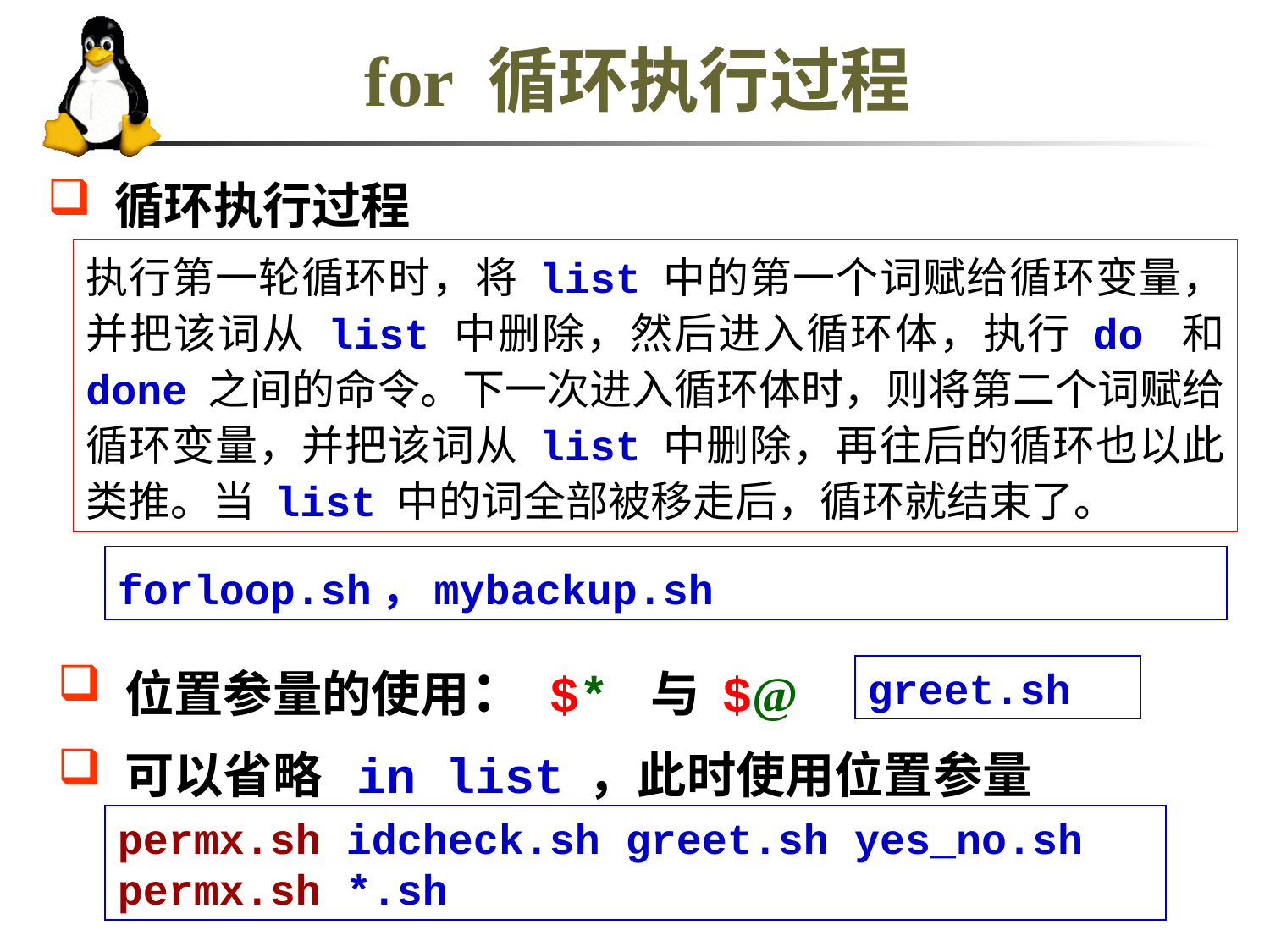

# for 循环执行过程
 循环执行过程
执行第一轮循环时，将 list 中的第一个词赋给循环变量，并把该词从 list 中删除，然后进入循环体，执行 do 和 done 之间的命令。下一次进入循环体时，则将第二个词赋给循环变量，并把该词从 list 中删除，再往后的循环也以此类推。当 list 中的词全部被移走后，循环就结束了。
forloop.sh，mybackup.sh
 位置参量的使用： $* 与 $@
greet.sh
 可以省略  in list ，此时使用位置参量
permx.sh idcheck.sh greet.sh yes_no.sh
permx.sh *.sh